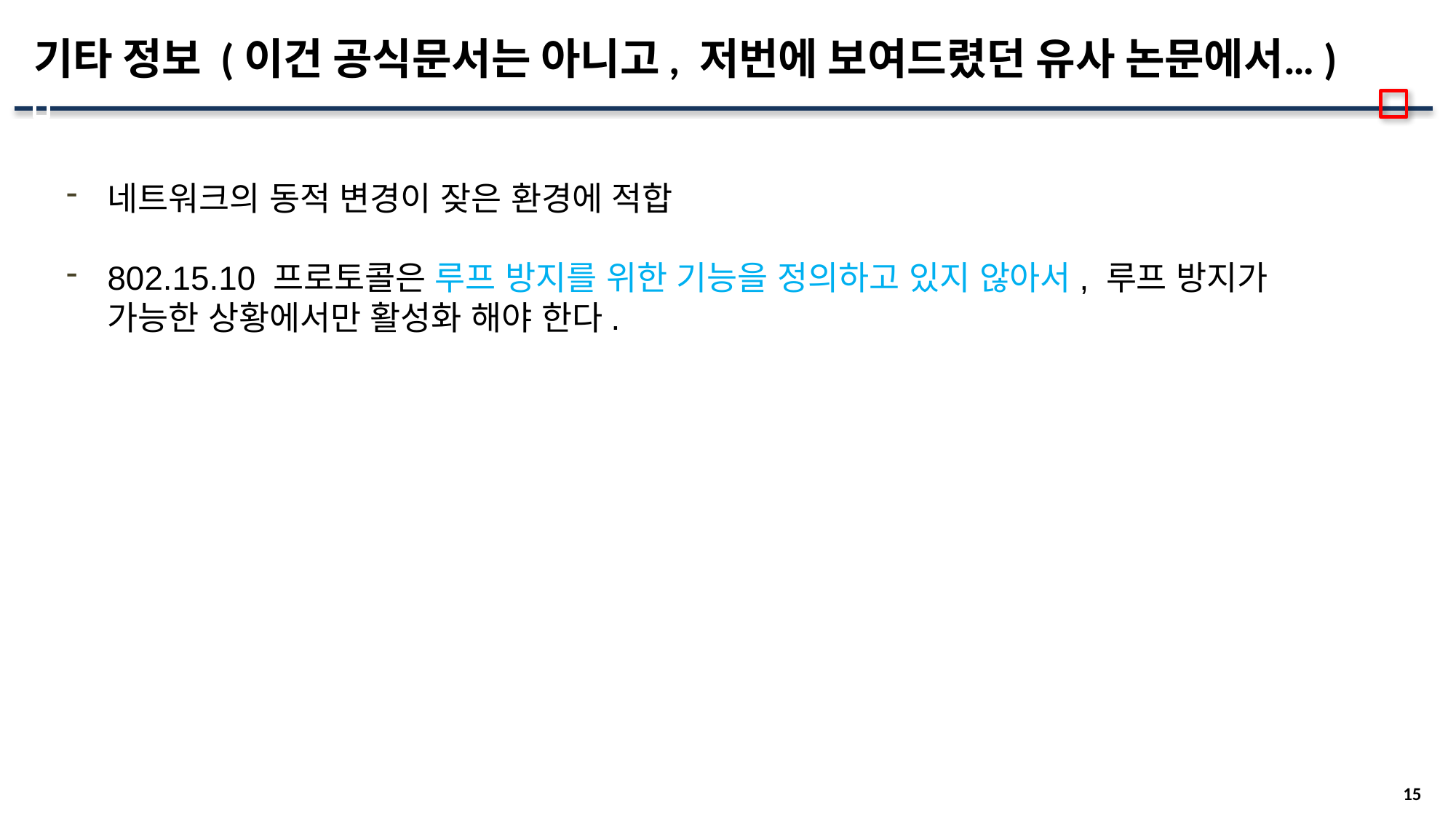

# 기타 정보 (이건 공식문서는 아니고, 저번에 보여드렸던 유사 논문에서…)
네트워크의 동적 변경이 잦은 환경에 적합

802.15.10 프로토콜은 루프 방지를 위한 기능을 정의하고 있지 않아서, 루프 방지가 가능한 상황에서만 활성화 해야 한다.

15